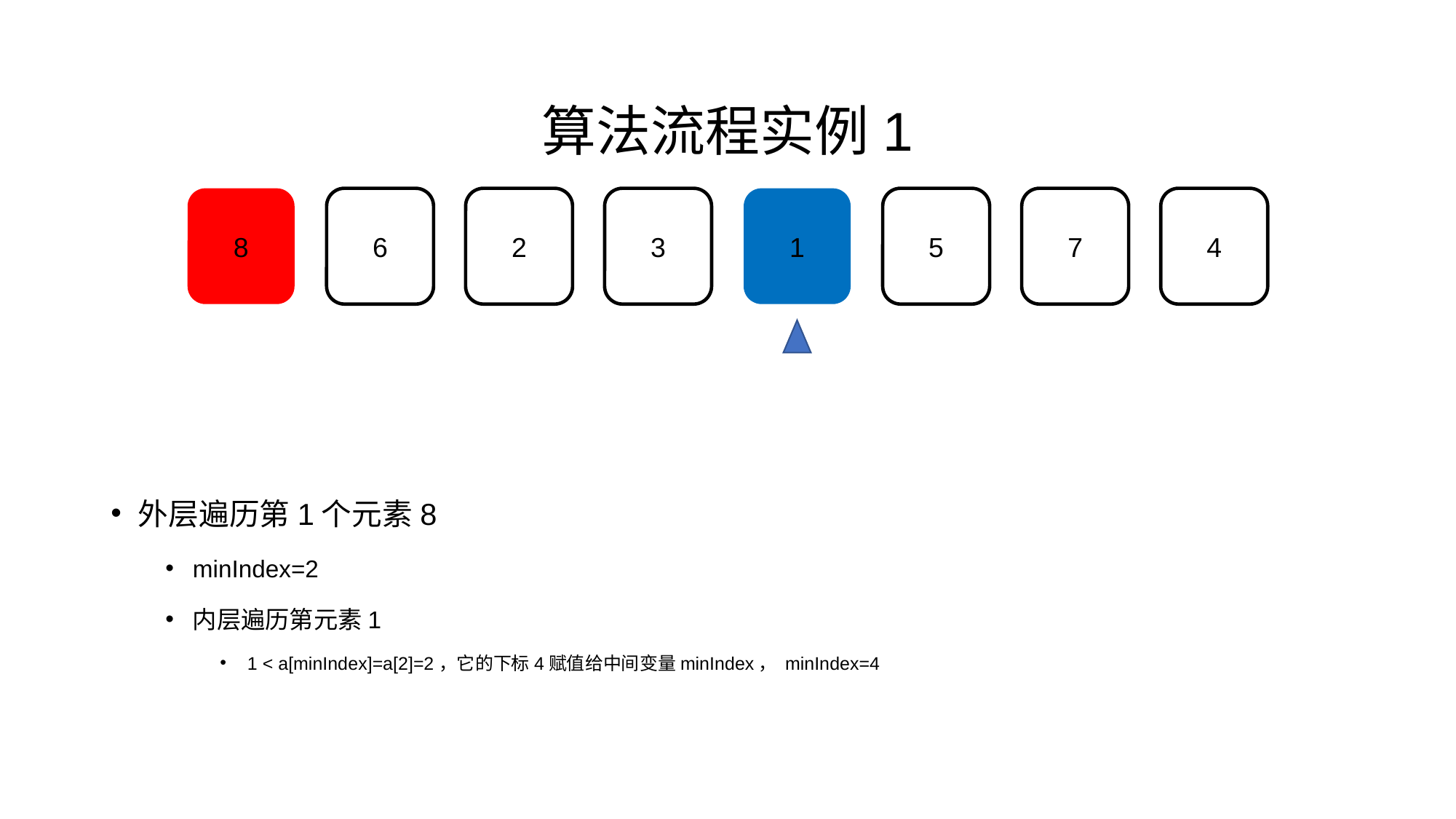

# 算法流程实例1
8
6
2
3
1
5
7
4

外层遍历第1个元素8
minIndex=2
内层遍历第元素1
1 < a[minIndex]=a[2]=2，它的下标4赋值给中间变量minIndex， minIndex=4